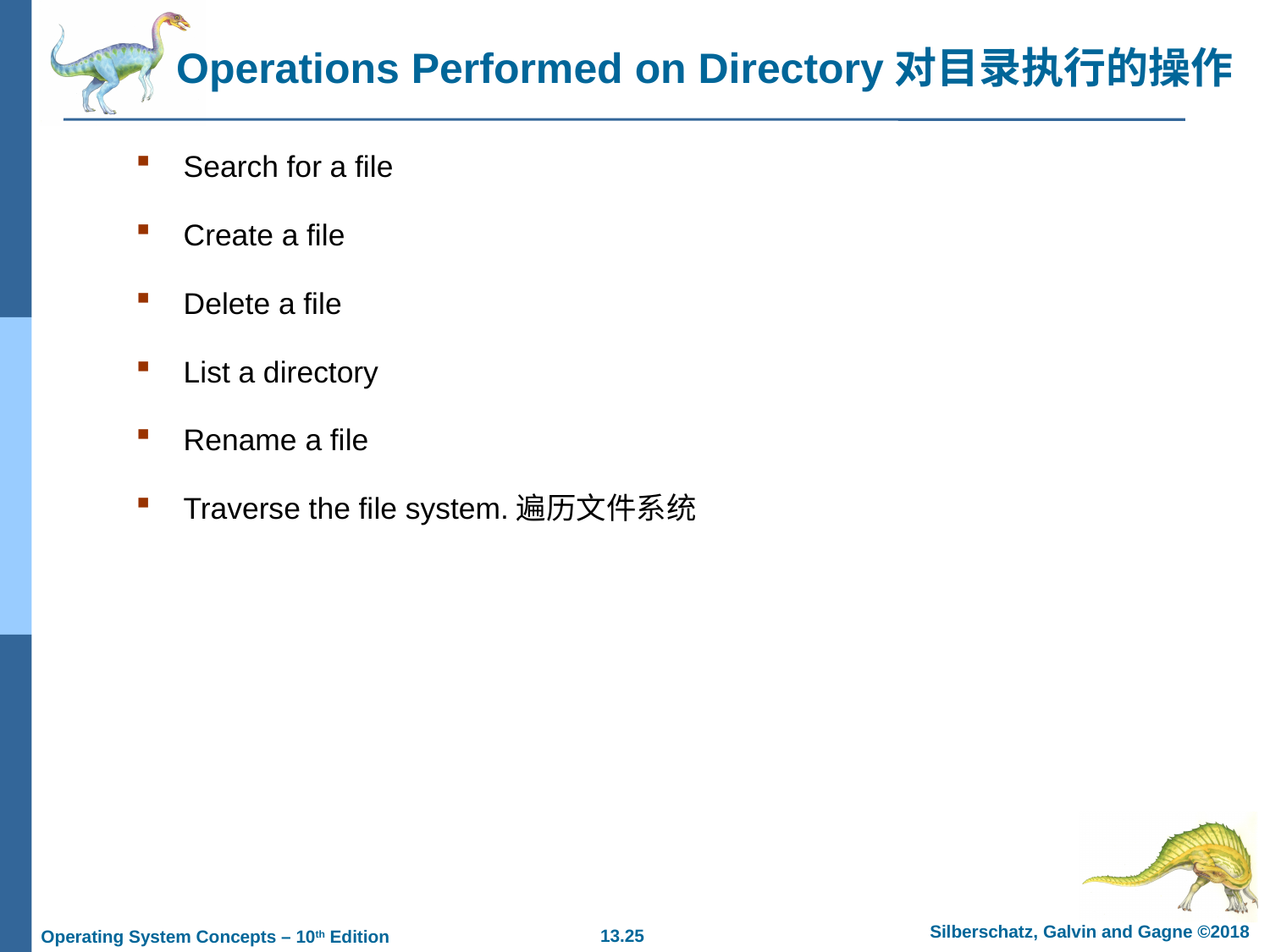

# Operations Performed on Directory对目录执行的操作
Search for a file

Create a file

Delete a file

List a directory

Rename a file

Traverse the file system.遍历文件系统